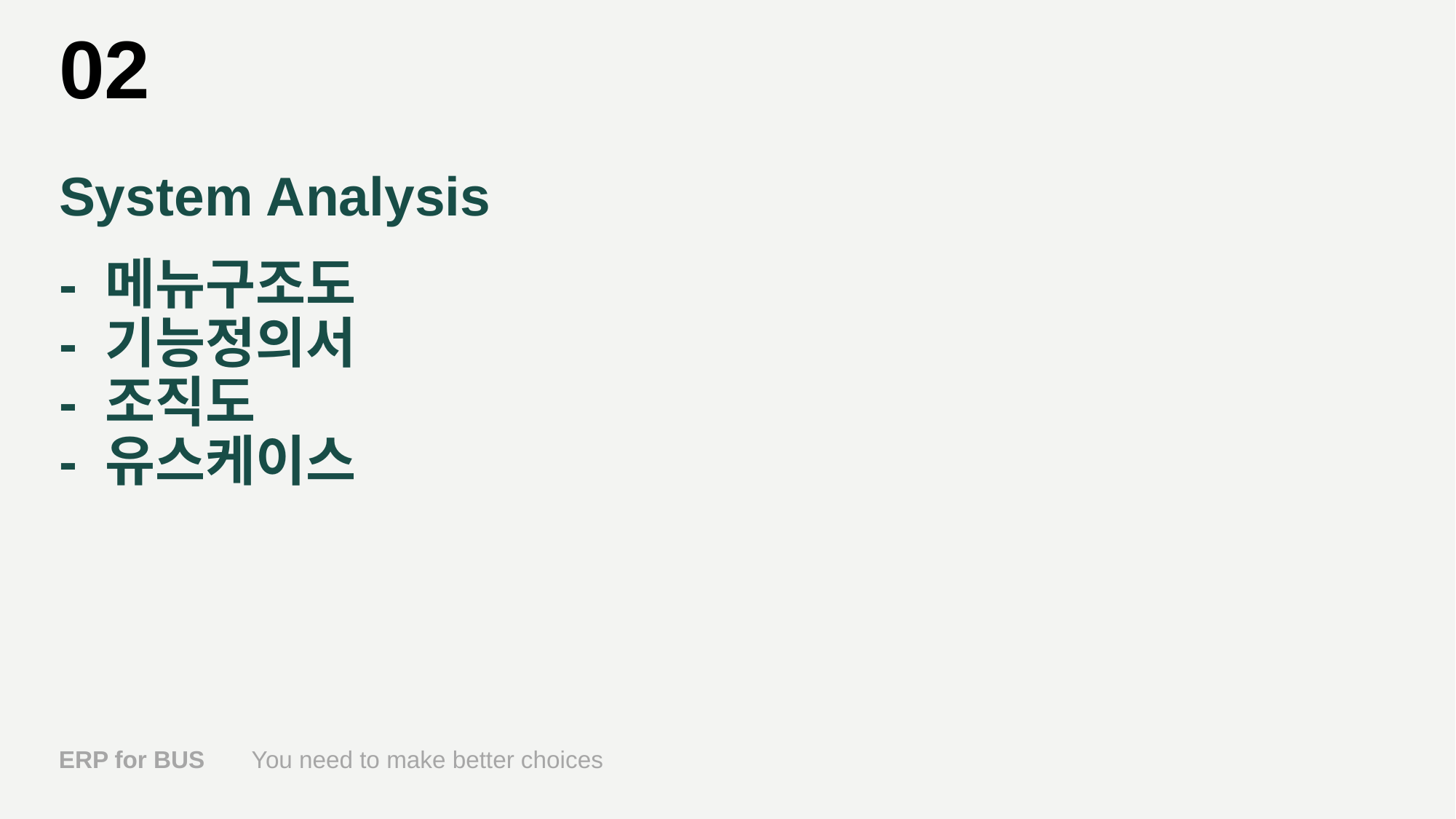

# 02 System Analysis ㅇ - 메뉴구조도 - 기능정의서 - 조직도 - 유스케이스
ERP for BUS       You need to make better choices